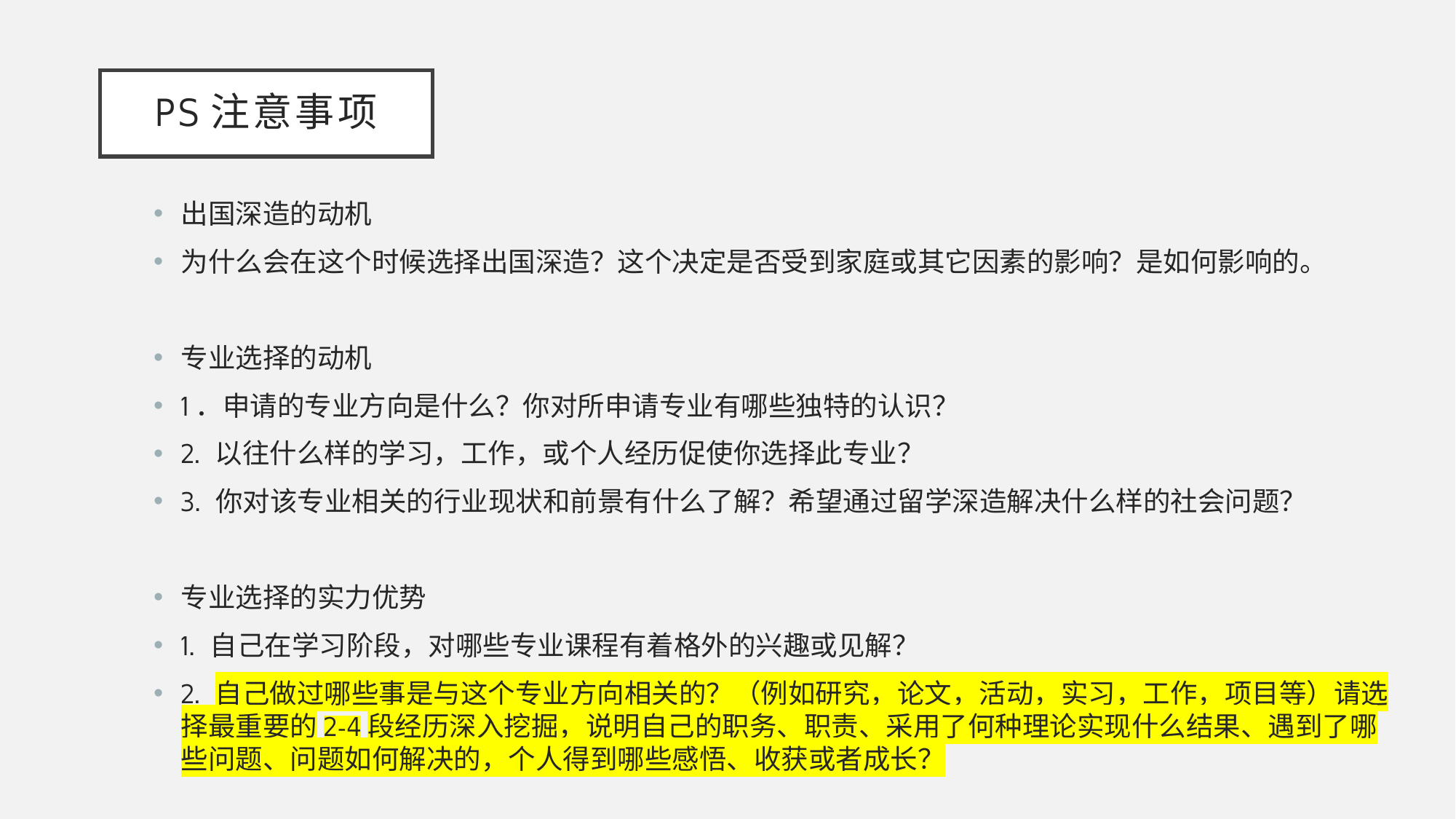

# PS注意事项
出国深造的动机
为什么会在这个时候选择出国深造？这个决定是否受到家庭或其它因素的影响？是如何影响的。

专业选择的动机
1．申请的专业方向是什么？你对所申请专业有哪些独特的认识？
2. 以往什么样的学习，工作，或个人经历促使你选择此专业？
3. 你对该专业相关的行业现状和前景有什么了解？希望通过留学深造解决什么样的社会问题？

专业选择的实力优势
1. 自己在学习阶段，对哪些专业课程有着格外的兴趣或见解？
2. 自己做过哪些事是与这个专业方向相关的？（例如研究，论文，活动，实习，工作，项目等）请选择最重要的2-4段经历深入挖掘，说明自己的职务、职责、采用了何种理论实现什么结果、遇到了哪些问题、问题如何解决的，个人得到哪些感悟、收获或者成长？